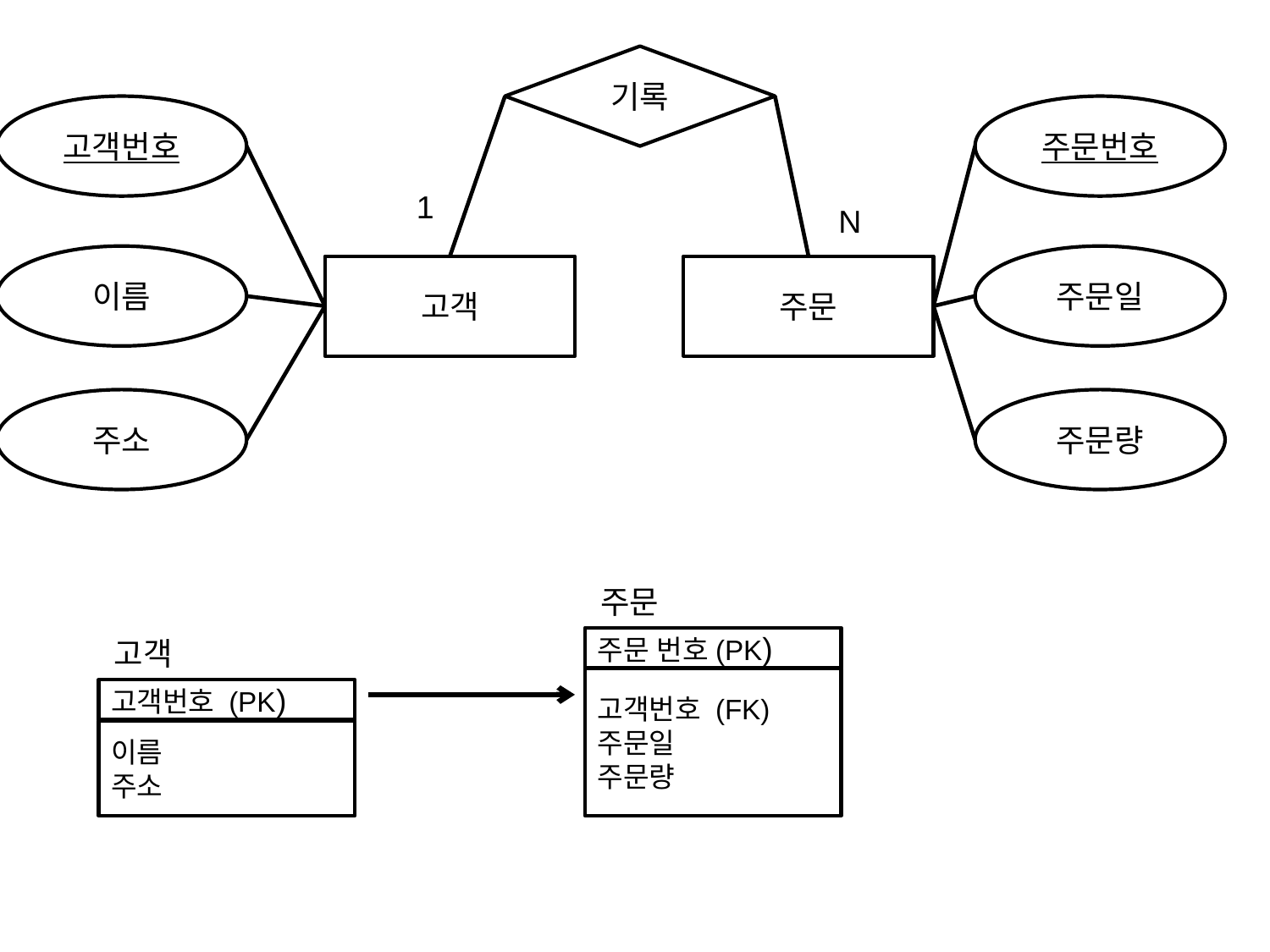

기록
고객번호
주문번호
1
N
이름
주문일
고객
주문
주소
주문량
주문
주문 번호(PK)
고객번호 (FK)
주문일
주문량
고객
고객번호 (PK)
이름
주소